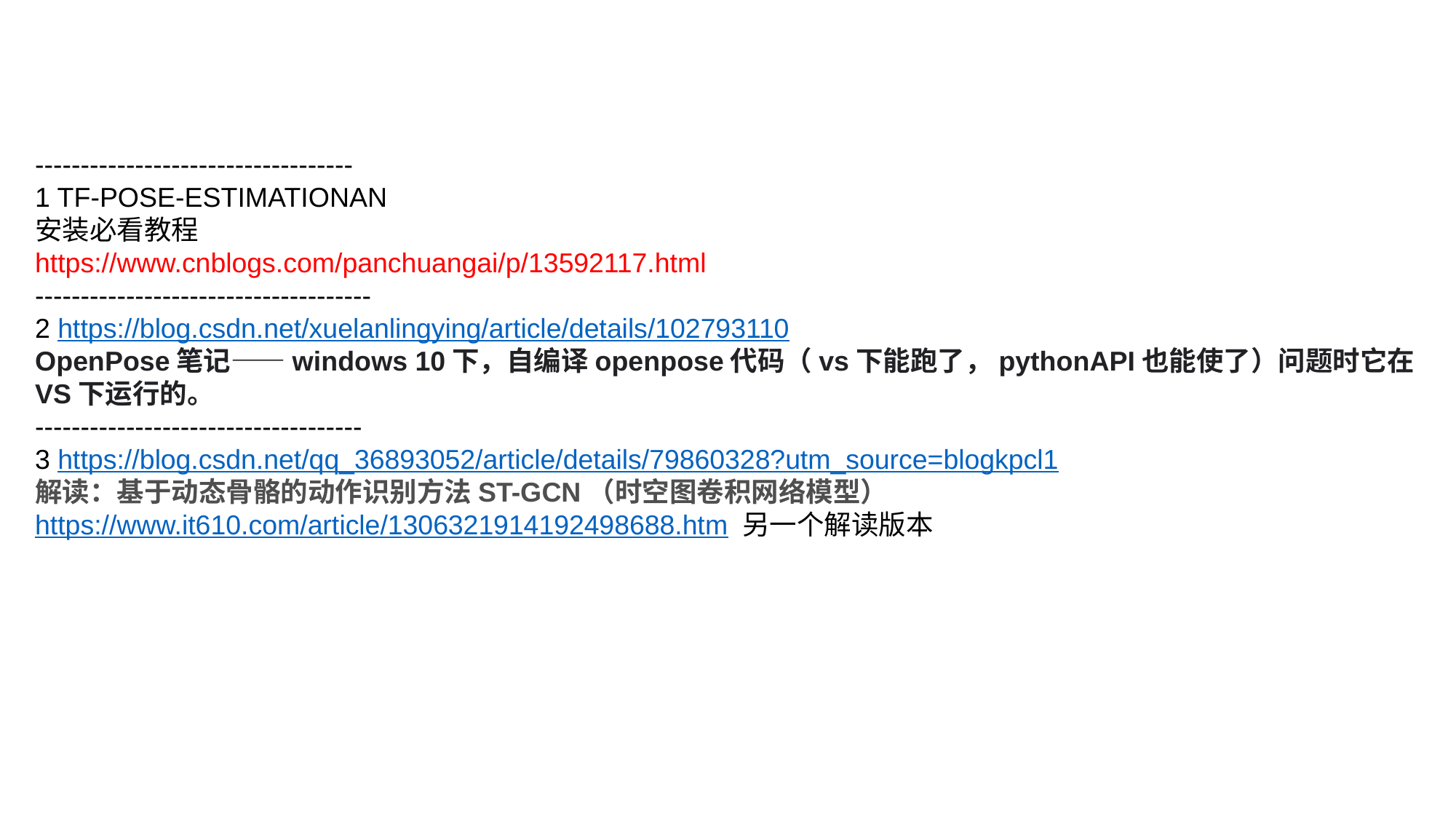

-----------------------------------
1 TF-POSE-ESTIMATIONAN
安装必看教程
https://www.cnblogs.com/panchuangai/p/13592117.html
-------------------------------------
2 https://blog.csdn.net/xuelanlingying/article/details/102793110
OpenPose笔记——windows 10下，自编译openpose代码（vs下能跑了，pythonAPI也能使了）问题时它在VS下运行的。
------------------------------------
3 https://blog.csdn.net/qq_36893052/article/details/79860328?utm_source=blogkpcl1
解读：基于动态骨骼的动作识别方法ST-GCN（时空图卷积网络模型）
https://www.it610.com/article/1306321914192498688.htm 另一个解读版本